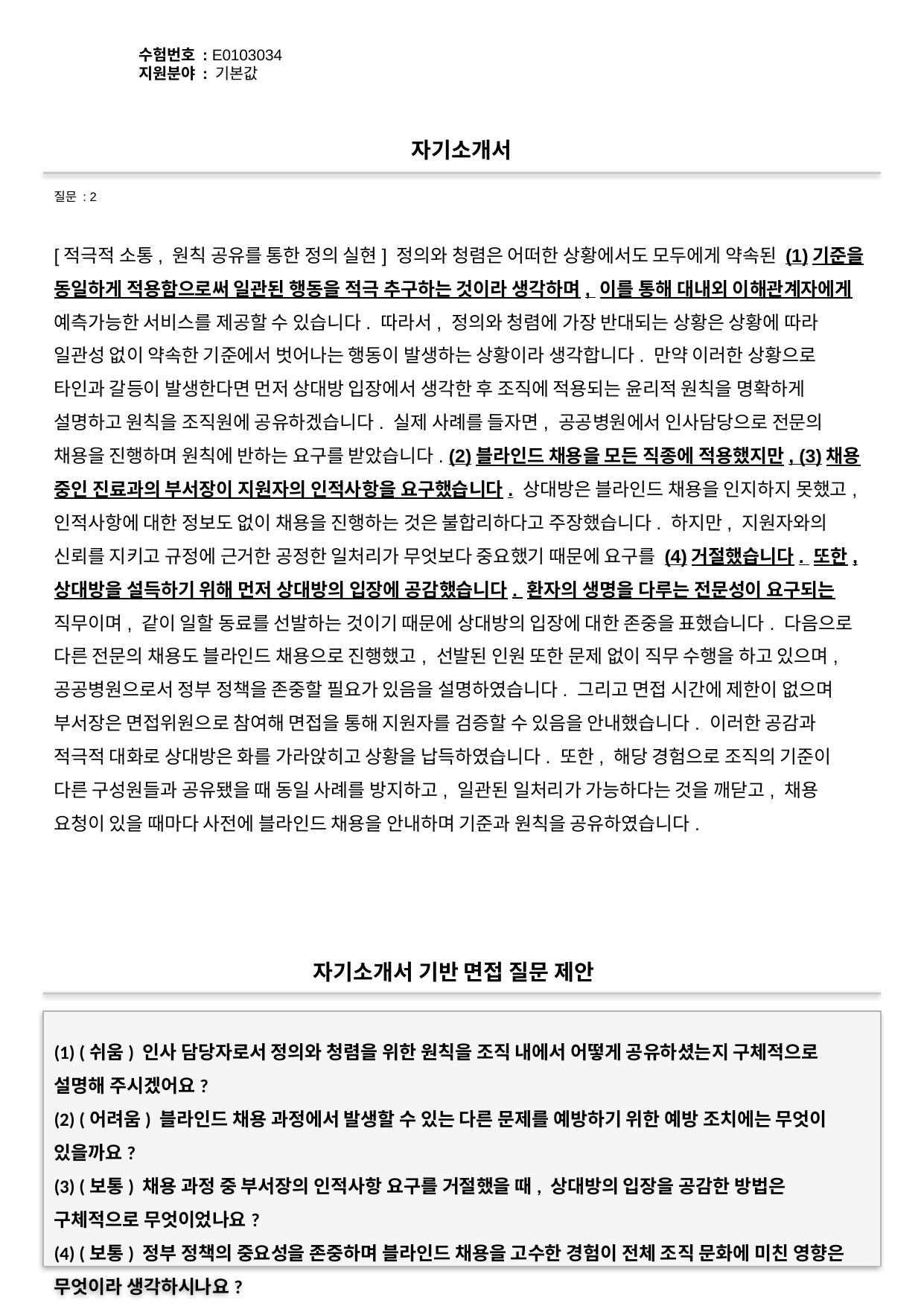

수험번호 : E0103034
지원분야 : 기본값
#

자기소개서

질문 : 2

[적극적 소통, 원칙 공유를 통한 정의 실현] 정의와 청렴은 어떠한 상황에서도 모두에게 약속된 (1)기준을 동일하게 적용함으로써 일관된 행동을 적극 추구하는 것이라 생각하며, 이를 통해 대내외 이해관계자에게 예측가능한 서비스를 제공할 수 있습니다. 따라서, 정의와 청렴에 가장 반대되는 상황은 상황에 따라 일관성 없이 약속한 기준에서 벗어나는 행동이 발생하는 상황이라 생각합니다. 만약 이러한 상황으로 타인과 갈등이 발생한다면 먼저 상대방 입장에서 생각한 후 조직에 적용되는 윤리적 원칙을 명확하게 설명하고 원칙을 조직원에 공유하겠습니다. 실제 사례를 들자면, 공공병원에서 인사담당으로 전문의 채용을 진행하며 원칙에 반하는 요구를 받았습니다. (2)블라인드 채용을 모든 직종에 적용했지만, (3)채용 중인 진료과의 부서장이 지원자의 인적사항을 요구했습니다. 상대방은 블라인드 채용을 인지하지 못했고, 인적사항에 대한 정보도 없이 채용을 진행하는 것은 불합리하다고 주장했습니다. 하지만, 지원자와의 신뢰를 지키고 규정에 근거한 공정한 일처리가 무엇보다 중요했기 때문에 요구를 (4)거절했습니다. 또한, 상대방을 설득하기 위해 먼저 상대방의 입장에 공감했습니다. 환자의 생명을 다루는 전문성이 요구되는 직무이며, 같이 일할 동료를 선발하는 것이기 때문에 상대방의 입장에 대한 존중을 표했습니다. 다음으로 다른 전문의 채용도 블라인드 채용으로 진행했고, 선발된 인원 또한 문제 없이 직무 수행을 하고 있으며, 공공병원으로서 정부 정책을 존중할 필요가 있음을 설명하였습니다. 그리고 면접 시간에 제한이 없으며 부서장은 면접위원으로 참여해 면접을 통해 지원자를 검증할 수 있음을 안내했습니다. 이러한 공감과 적극적 대화로 상대방은 화를 가라앉히고 상황을 납득하였습니다. 또한, 해당 경험으로 조직의 기준이 다른 구성원들과 공유됐을 때 동일 사례를 방지하고, 일관된 일처리가 가능하다는 것을 깨닫고, 채용 요청이 있을 때마다 사전에 블라인드 채용을 안내하며 기준과 원칙을 공유하였습니다.

자기소개서 기반 면접 질문 제안

(1) (쉬움) 인사 담당자로서 정의와 청렴을 위한 원칙을 조직 내에서 어떻게 공유하셨는지 구체적으로 설명해 주시겠어요?
(2) (어려움) 블라인드 채용 과정에서 발생할 수 있는 다른 문제를 예방하기 위한 예방 조치에는 무엇이 있을까요?
(3) (보통) 채용 과정 중 부서장의 인적사항 요구를 거절했을 때, 상대방의 입장을 공감한 방법은 구체적으로 무엇이었나요?
(4) (보통) 정부 정책의 중요성을 존중하며 블라인드 채용을 고수한 경험이 전체 조직 문화에 미친 영향은 무엇이라 생각하시나요?